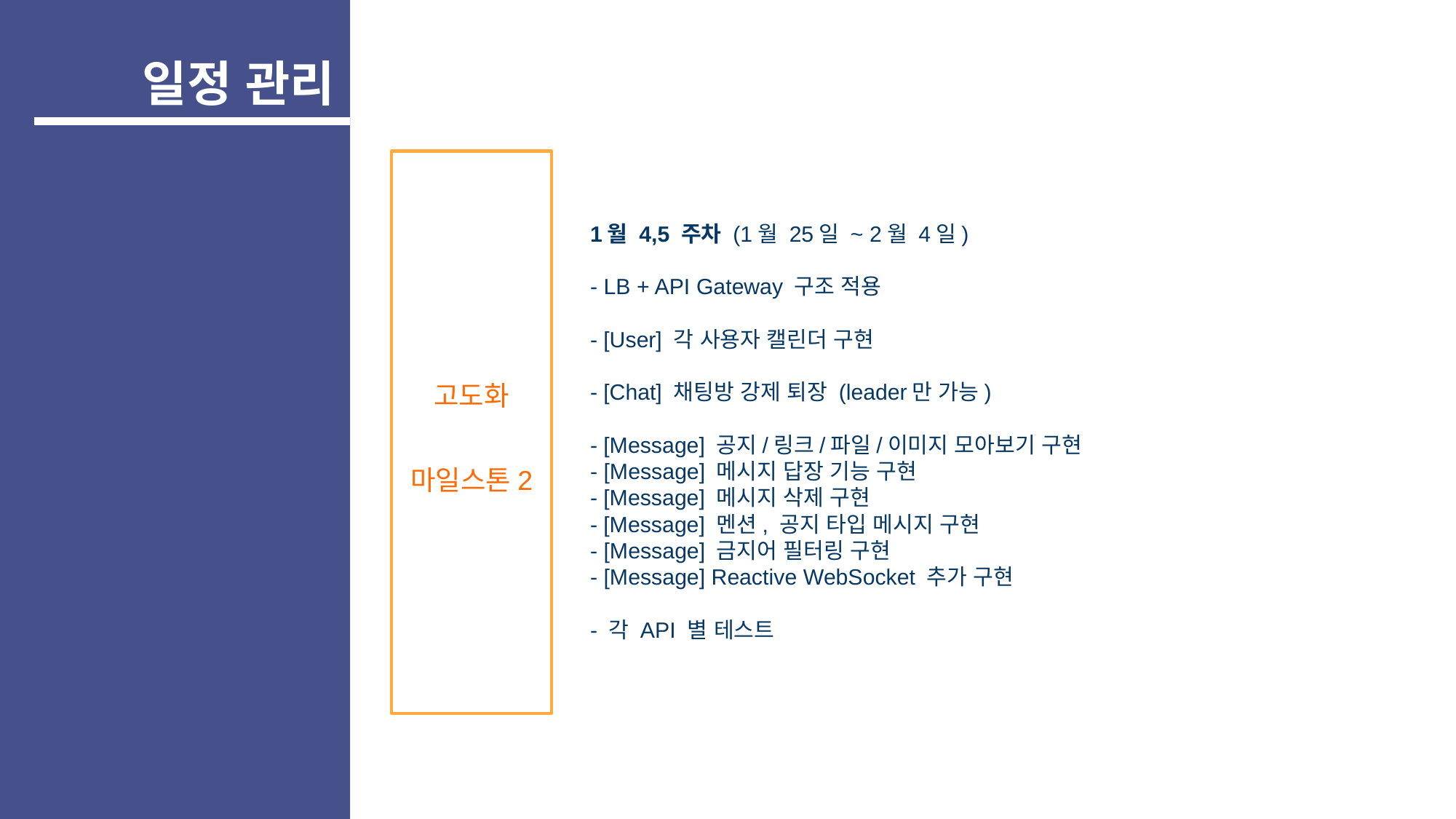

일정 관리

1월 4,5 주차 (1월 25일 ~ 2월 4일)

- LB + API Gateway 구조 적용

- [User] 각 사용자 캘린더 구현

- [Chat] 채팅방 강제 퇴장 (leader만 가능)

- [Message] 공지/링크/파일/이미지 모아보기 구현
- [Message] 메시지 답장 기능 구현
- [Message] 메시지 삭제 구현
- [Message] 멘션, 공지 타입 메시지 구현
- [Message] 금지어 필터링 구현
- [Message] Reactive WebSocket 추가 구현

- 각 API 별 테스트
고도화

마일스톤2